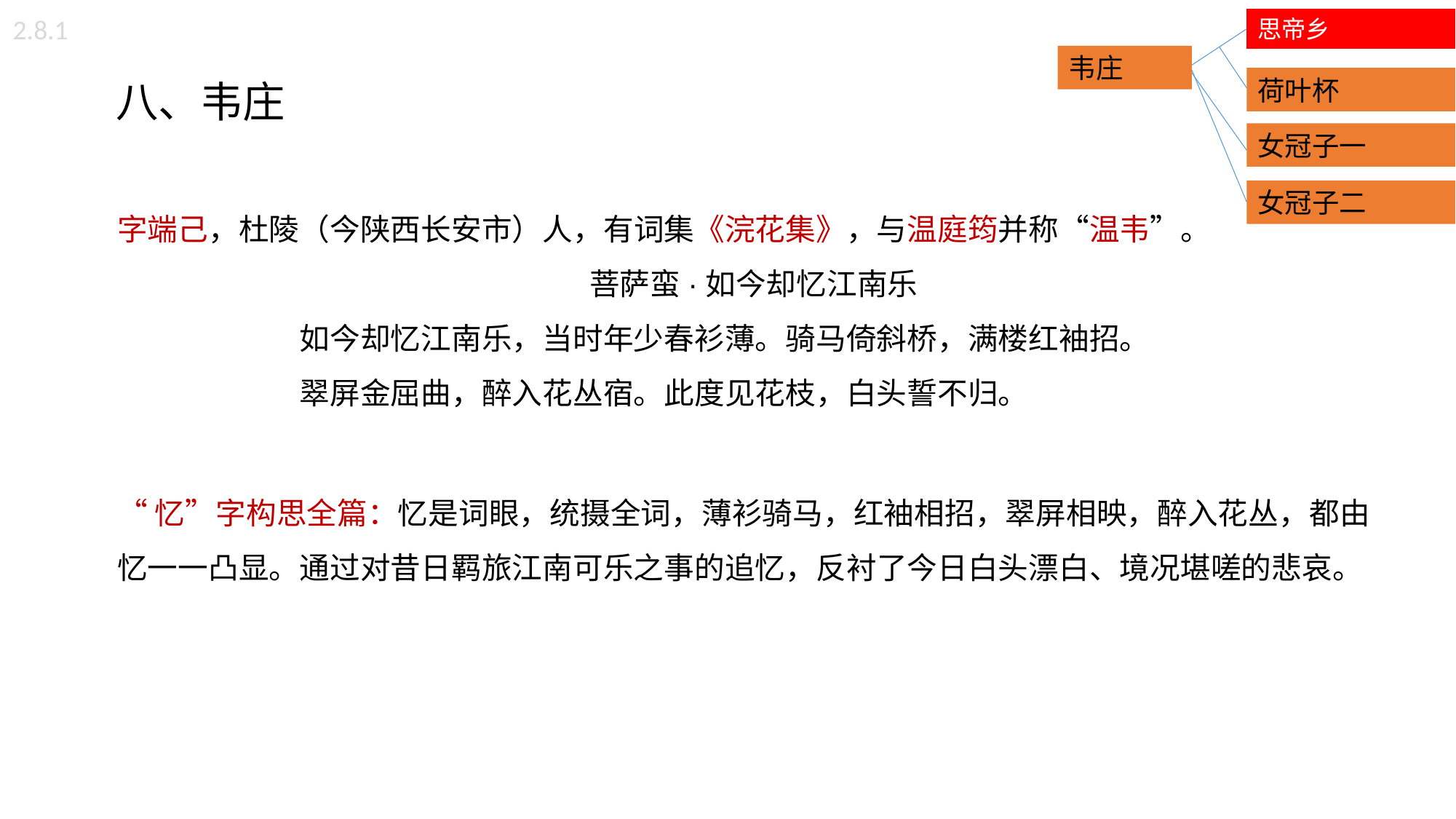

2.8.1
思帝乡
韦庄
八、韦庄

字端己，杜陵（今陕西长安市）人，有词集《浣花集》，与温庭筠并称“温韦”。
菩萨蛮·如今却忆江南乐
                          如今却忆江南乐，当时年少春衫薄。骑马倚斜桥，满楼红袖招。
                          翠屏金屈曲，醉入花丛宿。此度见花枝，白头誓不归。

“忆”字构思全篇：忆是词眼，统摄全词，薄衫骑马，红袖相招，翠屏相映，醉入花丛，都由忆一一凸显。通过对昔日羁旅江南可乐之事的追忆，反衬了今日白头漂白、境况堪嗟的悲哀。
荷叶杯
女冠子一
女冠子二